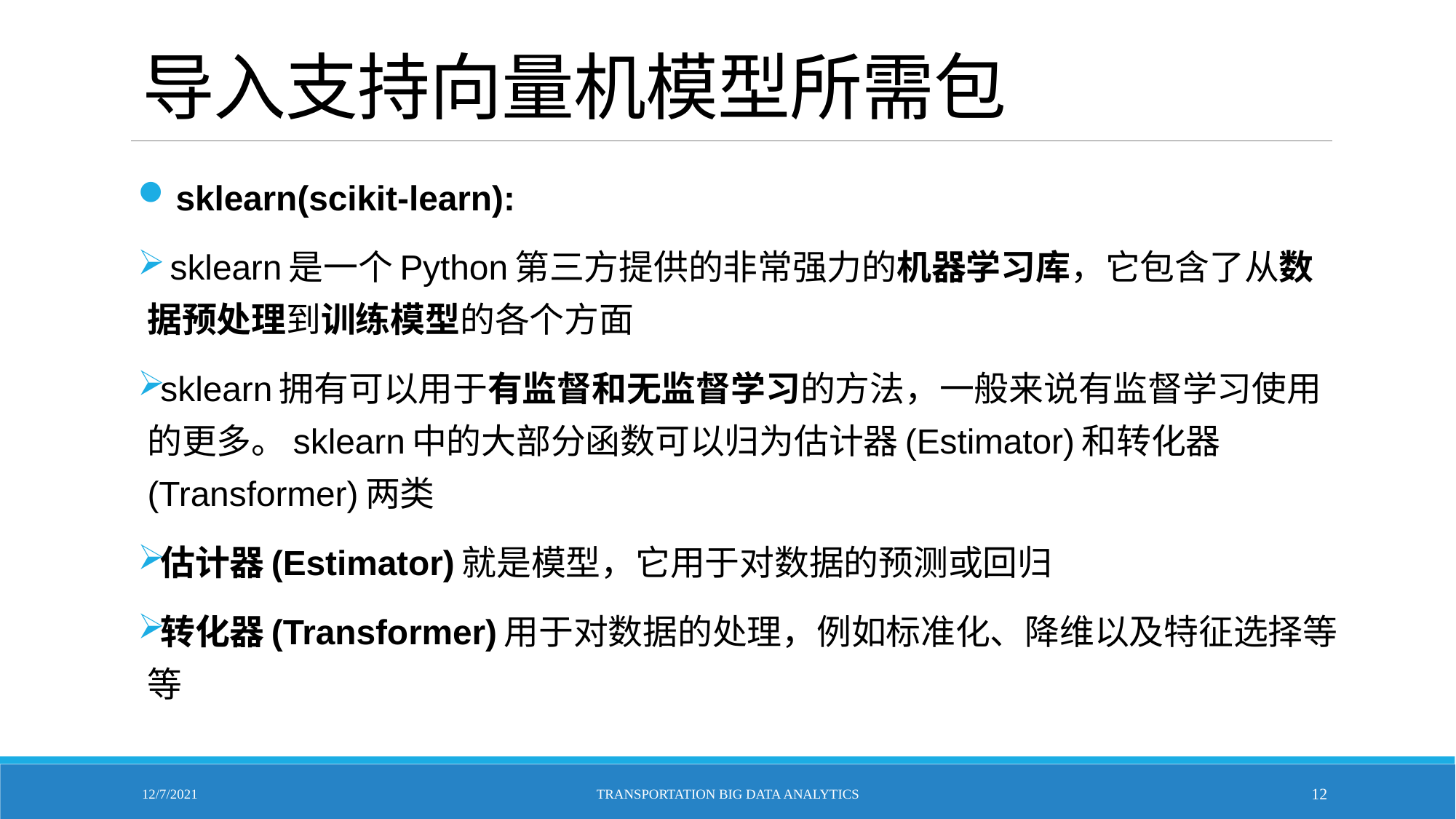

# 导入支持向量机模型所需包
 sklearn(scikit-learn):
 sklearn是一个Python第三方提供的非常强力的机器学习库，它包含了从数据预处理到训练模型的各个方面
sklearn拥有可以用于有监督和无监督学习的方法，一般来说有监督学习使用的更多。sklearn中的大部分函数可以归为估计器(Estimator)和转化器(Transformer)两类
估计器(Estimator)就是模型，它用于对数据的预测或回归
转化器(Transformer)用于对数据的处理，例如标准化、降维以及特征选择等等
12/7/2021
Transportation Big Data Analytics
12